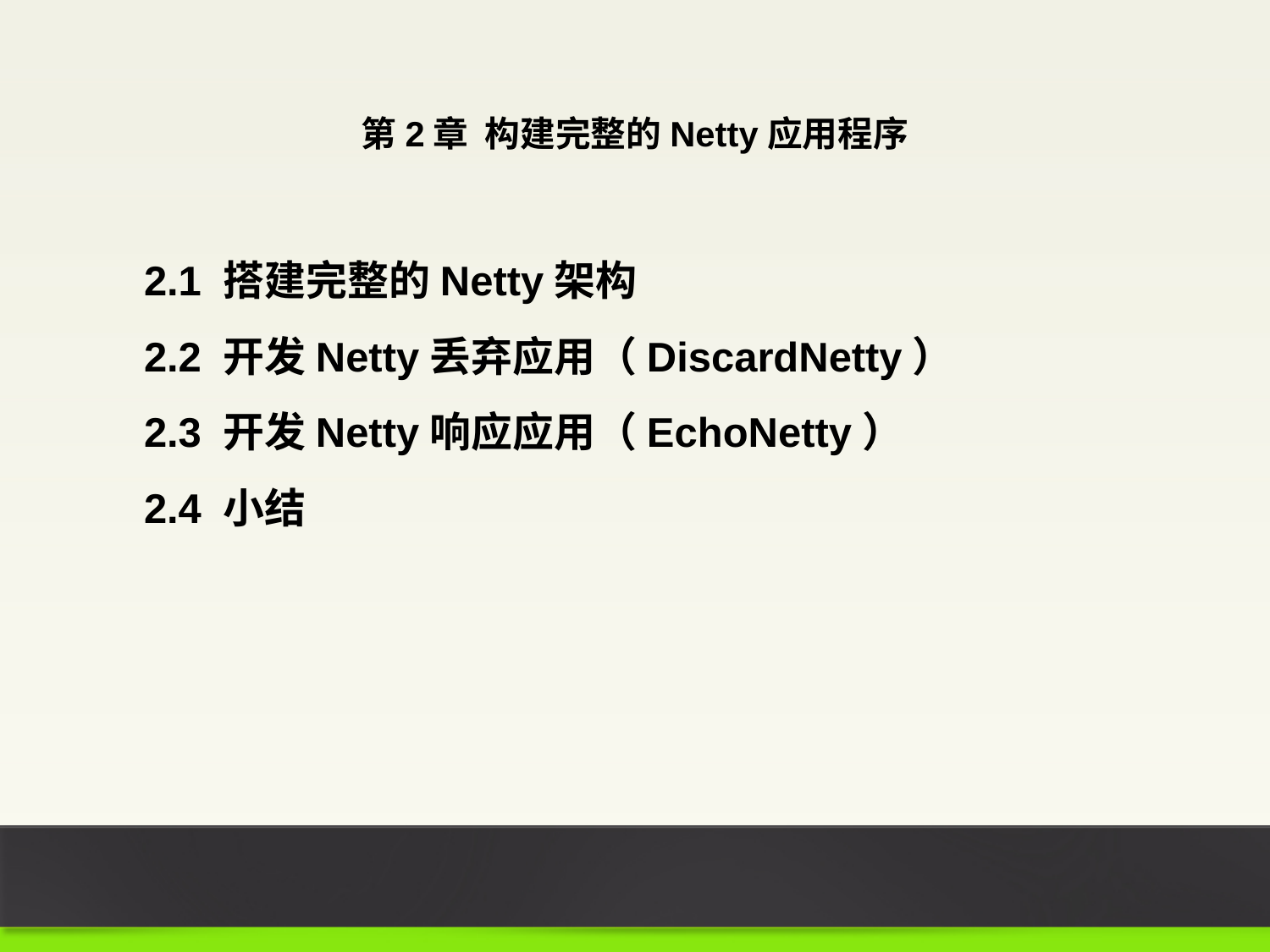

第2章  构建完整的Netty应用程序
2.1 搭建完整的Netty架构
2.2 开发Netty丢弃应用（DiscardNetty）
2.3 开发Netty响应应用（EchoNetty）
2.4 小结